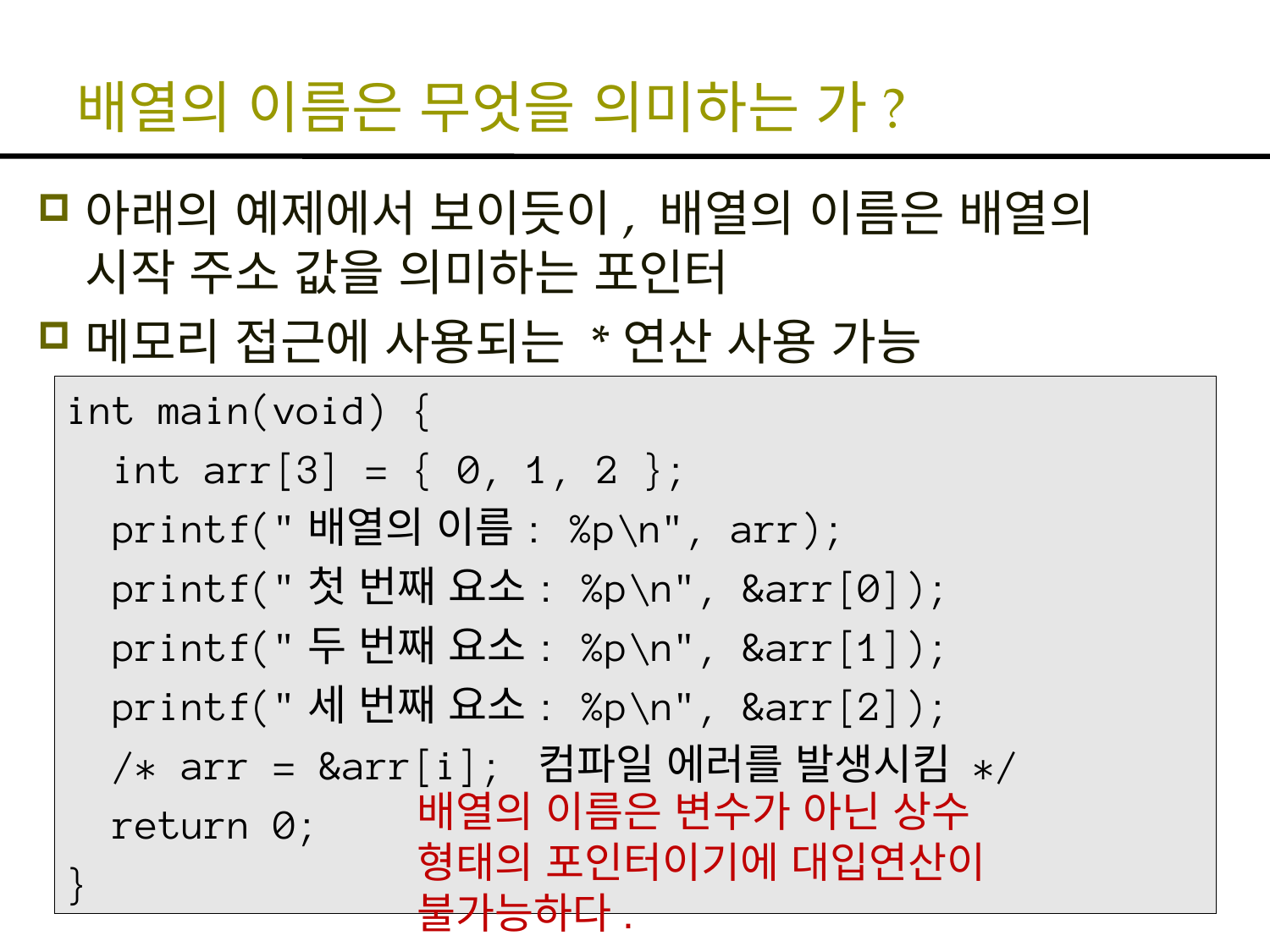

# 배열의 이름은 무엇을 의미하는 가?
아래의 예제에서 보이듯이, 배열의 이름은 배열의 시작 주소 값을 의미하는 포인터
메모리 접근에 사용되는 *연산 사용 가능

int main(void) {
  int arr[3] = { 0, 1, 2 };
  printf("배열의 이름: %p\n", arr);
  printf("첫 번째 요소: %p\n", &arr[0]);
  printf("두 번째 요소: %p\n", &arr[1]);
  printf("세 번째 요소: %p\n", &arr[2]);
  /* arr = &arr[i]; 컴파일 에러를 발생시킴 */
  return 0;
}
배열의 이름은 변수가 아닌 상수 형태의 포인터이기에 대입연산이 불가능하다.